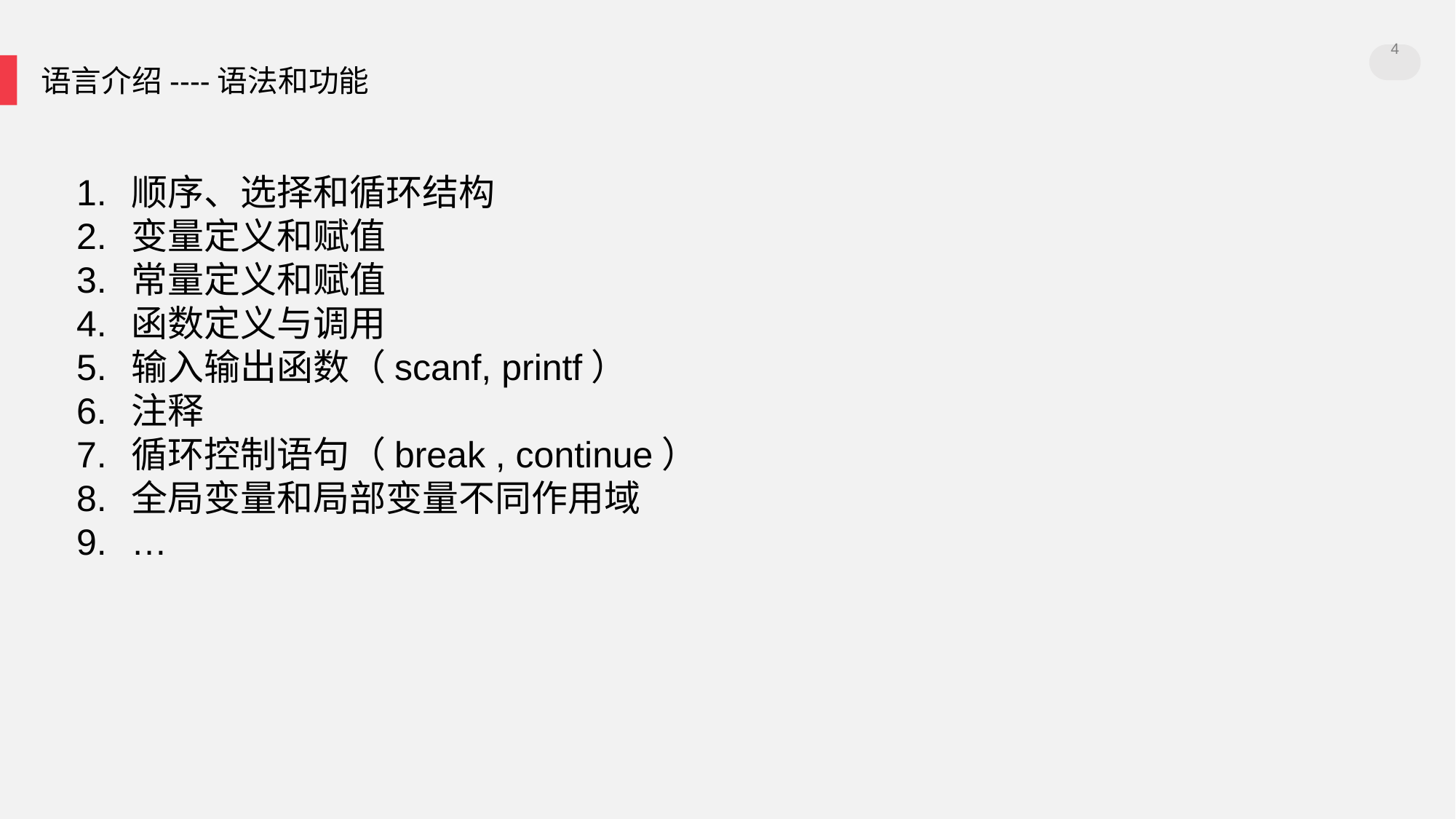

4
语言介绍----语法和功能
顺序、选择和循环结构
变量定义和赋值
常量定义和赋值
函数定义与调用
输入输出函数（scanf, printf）
注释
循环控制语句（break , continue）
全局变量和局部变量不同作用域
…